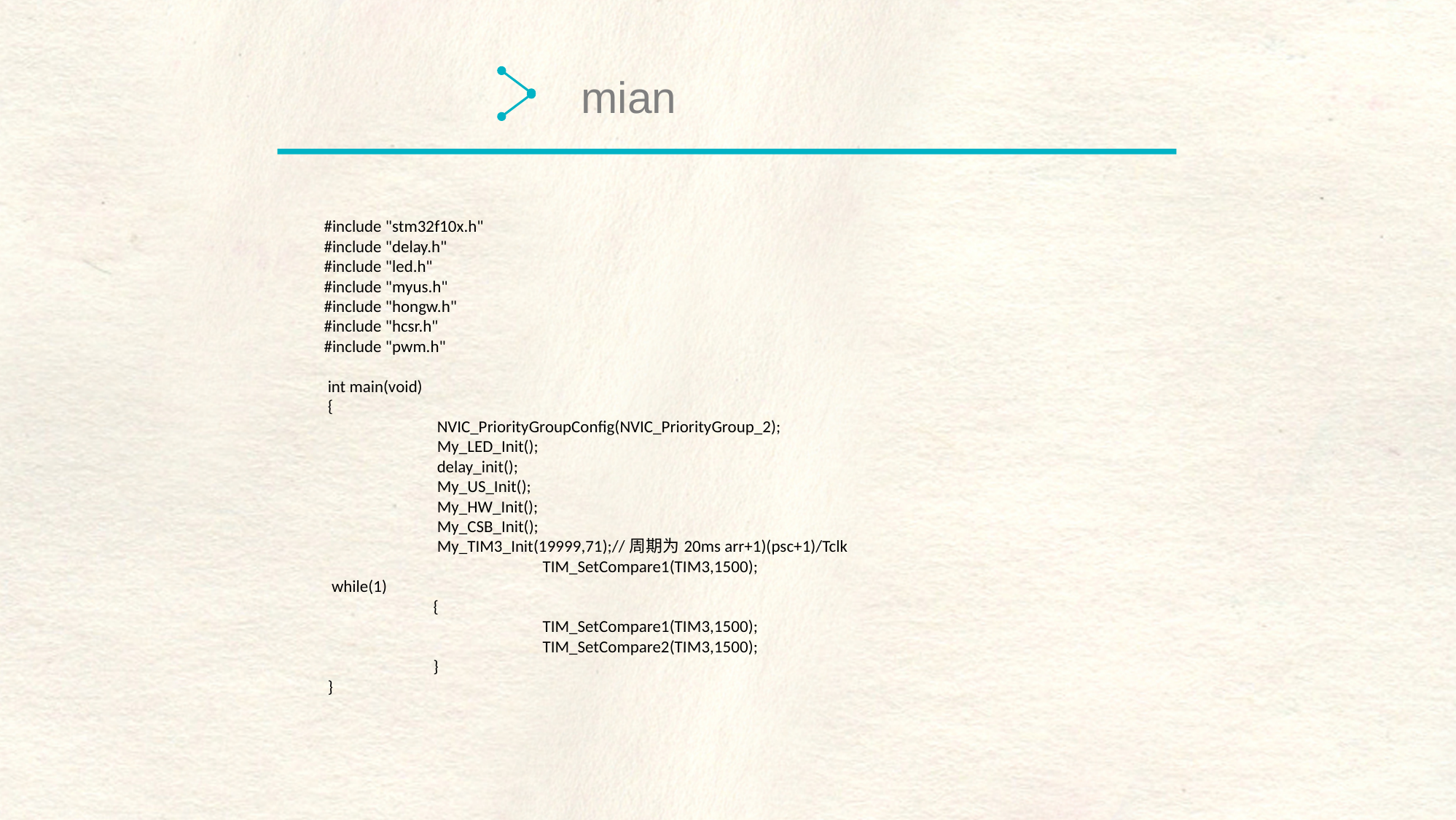

mian

#include "stm32f10x.h"
#include "delay.h"
#include "led.h"
#include "myus.h"
#include "hongw.h"
#include "hcsr.h"
#include "pwm.h"

 int main(void)
 {
	 NVIC_PriorityGroupConfig(NVIC_PriorityGroup_2);
	 My_LED_Init();
	 delay_init();
	 My_US_Init();
	 My_HW_Init();
	 My_CSB_Init();
	 My_TIM3_Init(19999,71);//周期为20ms arr+1)(psc+1)/Tclk
	 	TIM_SetCompare1(TIM3,1500);
  while(1)
	{
		TIM_SetCompare1(TIM3,1500);
		TIM_SetCompare2(TIM3,1500);
	}
 }